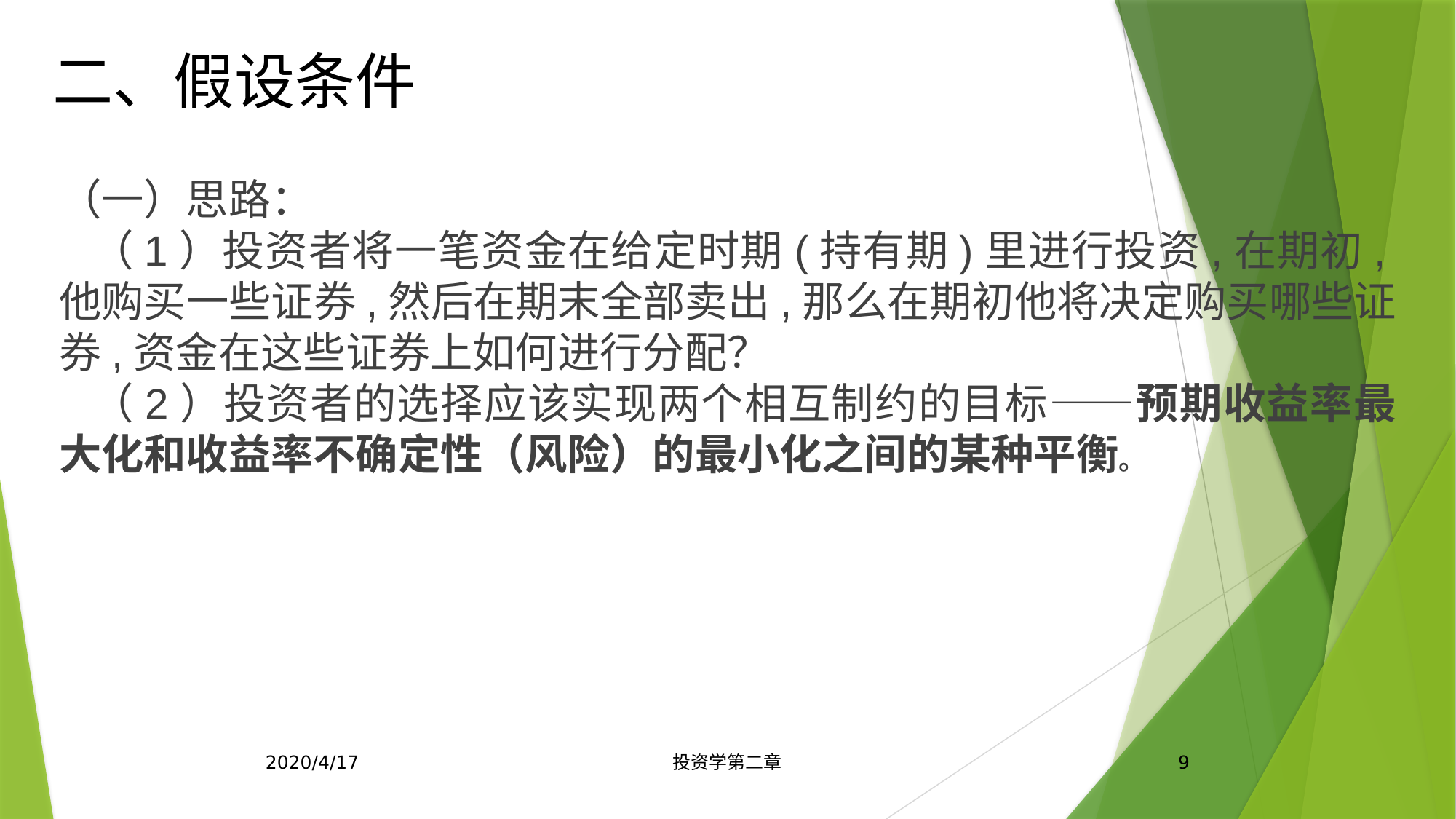

二、假设条件
（一）思路：
  （1）投资者将一笔资金在给定时期(持有期)里进行投资,在期初,他购买一些证券,然后在期末全部卖出,那么在期初他将决定购买哪些证券,资金在这些证券上如何进行分配？
  （2）投资者的选择应该实现两个相互制约的目标——预期收益率最大化和收益率不确定性（风险）的最小化之间的某种平衡。
2020/4/17
投资学第二章
9